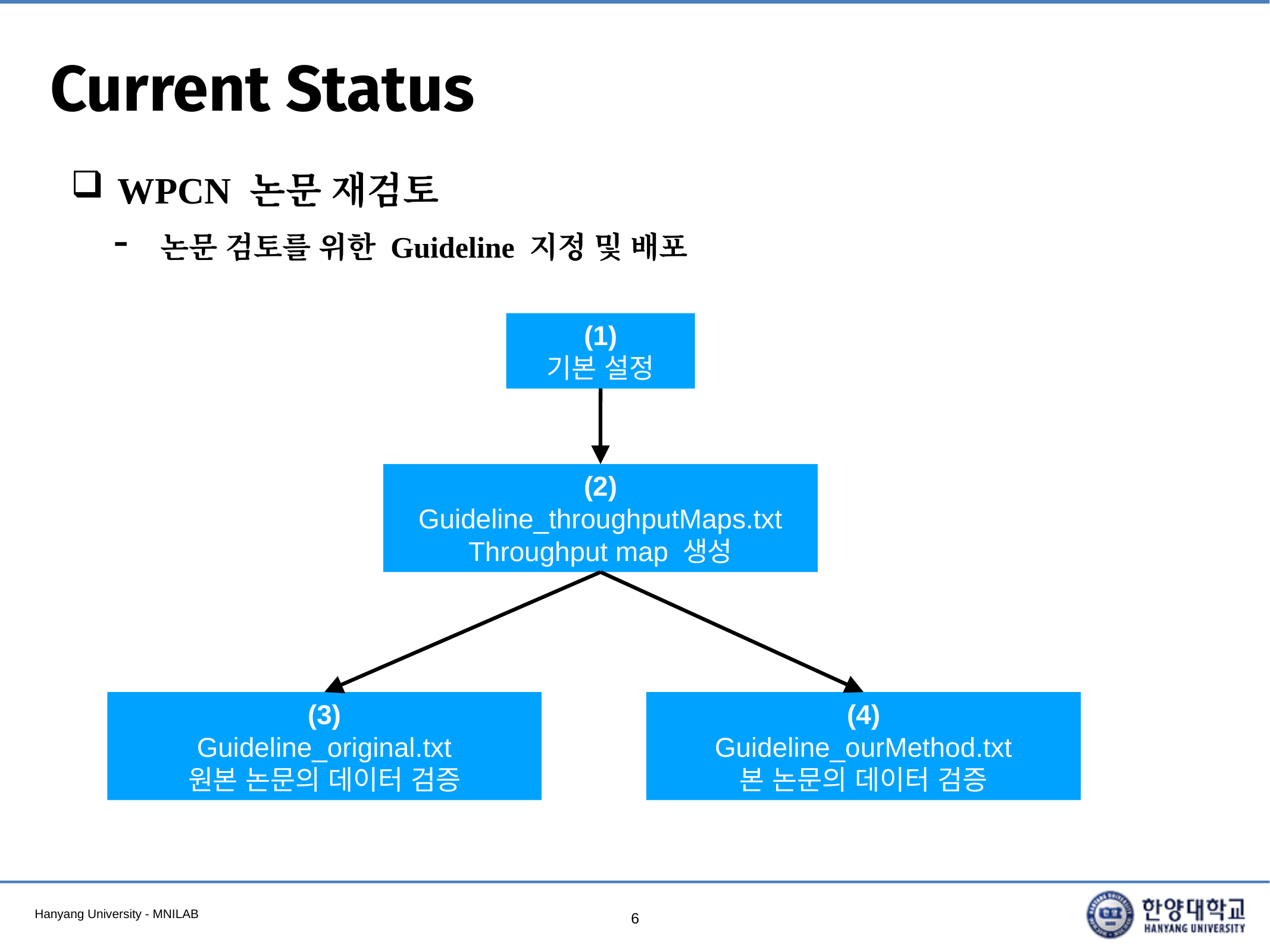

# Current Status
WPCN 논문 재검토
논문 검토를 위한 Guideline 지정 및 배포
(1)
기본 설정
(2)
Guideline_throughputMaps.txt
Throughput map 생성
(4)
Guideline_ourMethod.txt
본 논문의 데이터 검증
(3)
Guideline_original.txt
원본 논문의 데이터 검증
6